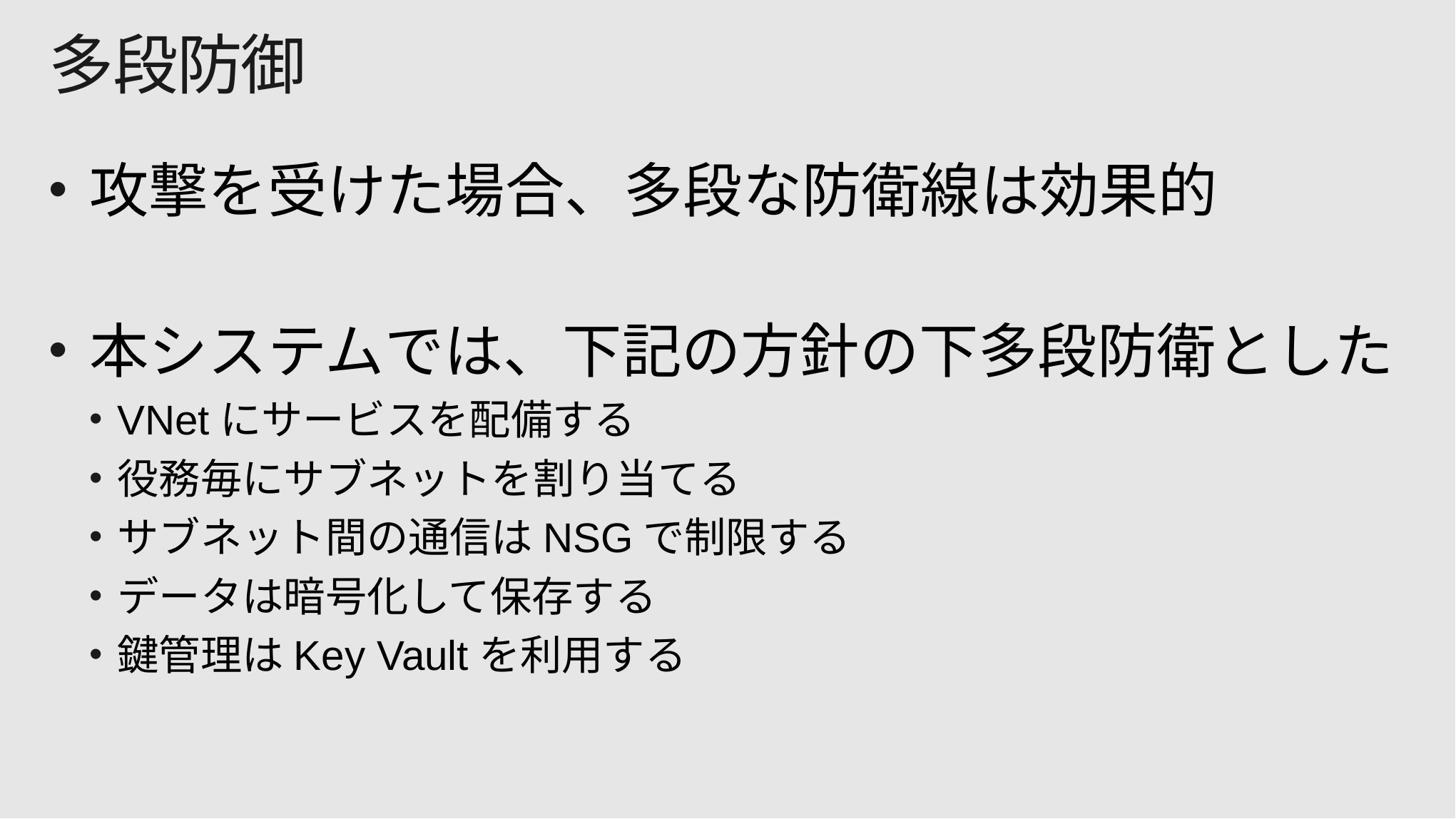

# 多段防御
攻撃を受けた場合、多段な防衛線は効果的

本システムでは、下記の方針の下多段防衛とした
VNetにサービスを配備する
役務毎にサブネットを割り当てる
サブネット間の通信はNSGで制限する
データは暗号化して保存する
鍵管理はKey Vaultを利用する